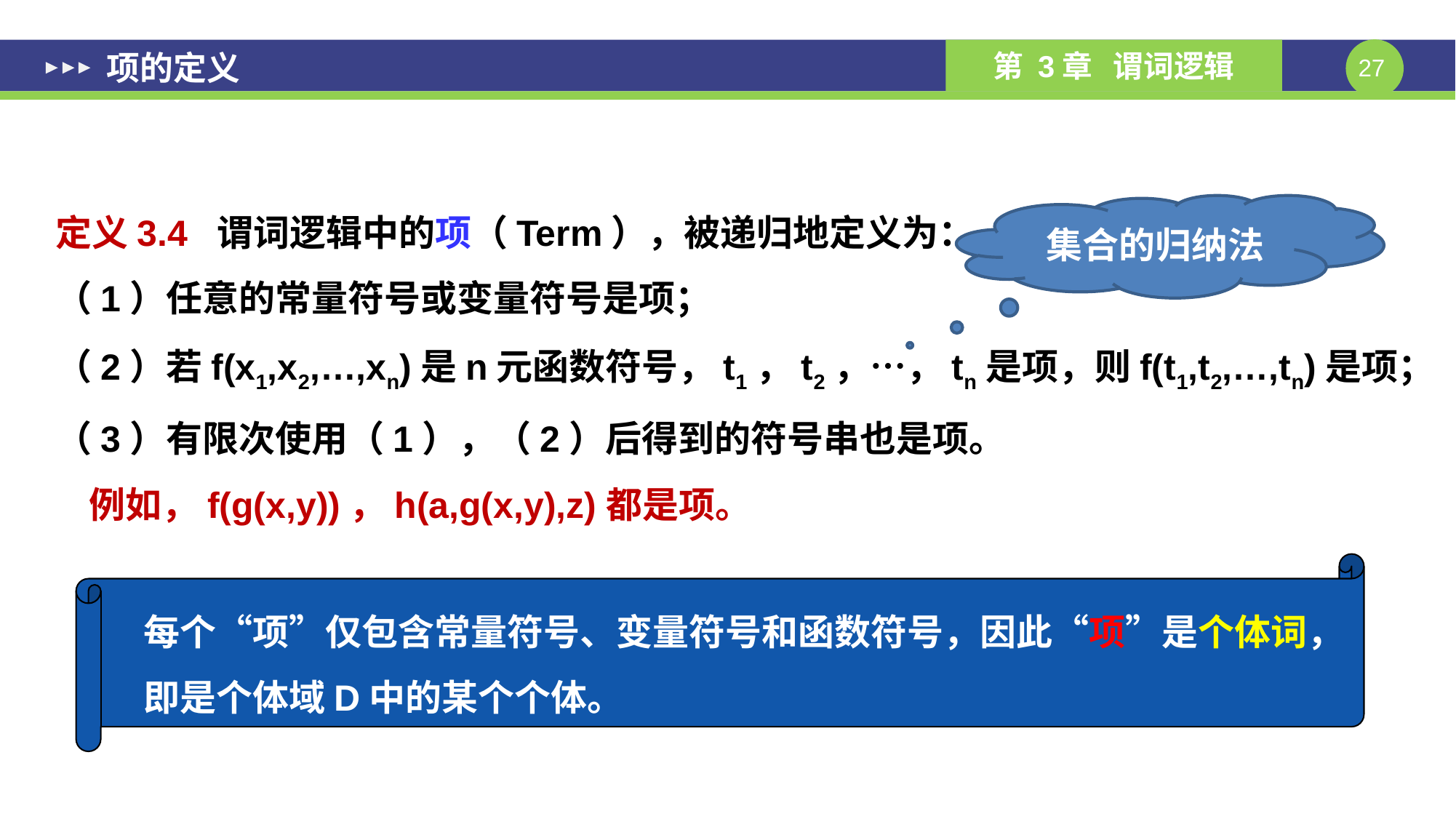

项的定义
定义3.4  谓词逻辑中的项（Term），被递归地定义为：
（1）任意的常量符号或变量符号是项；
（2）若f(x1,x2,…,xn)是n元函数符号，t1，t2，…，tn是项，则f(t1,t2,…,tn)是项；
（3）有限次使用（1），（2）后得到的符号串也是项。
集合的归纳法
例如，f(g(x,y))，h(a,g(x,y),z)都是项。
每个“项”仅包含常量符号、变量符号和函数符号，因此“项”是个体词，即是个体域D中的某个个体。